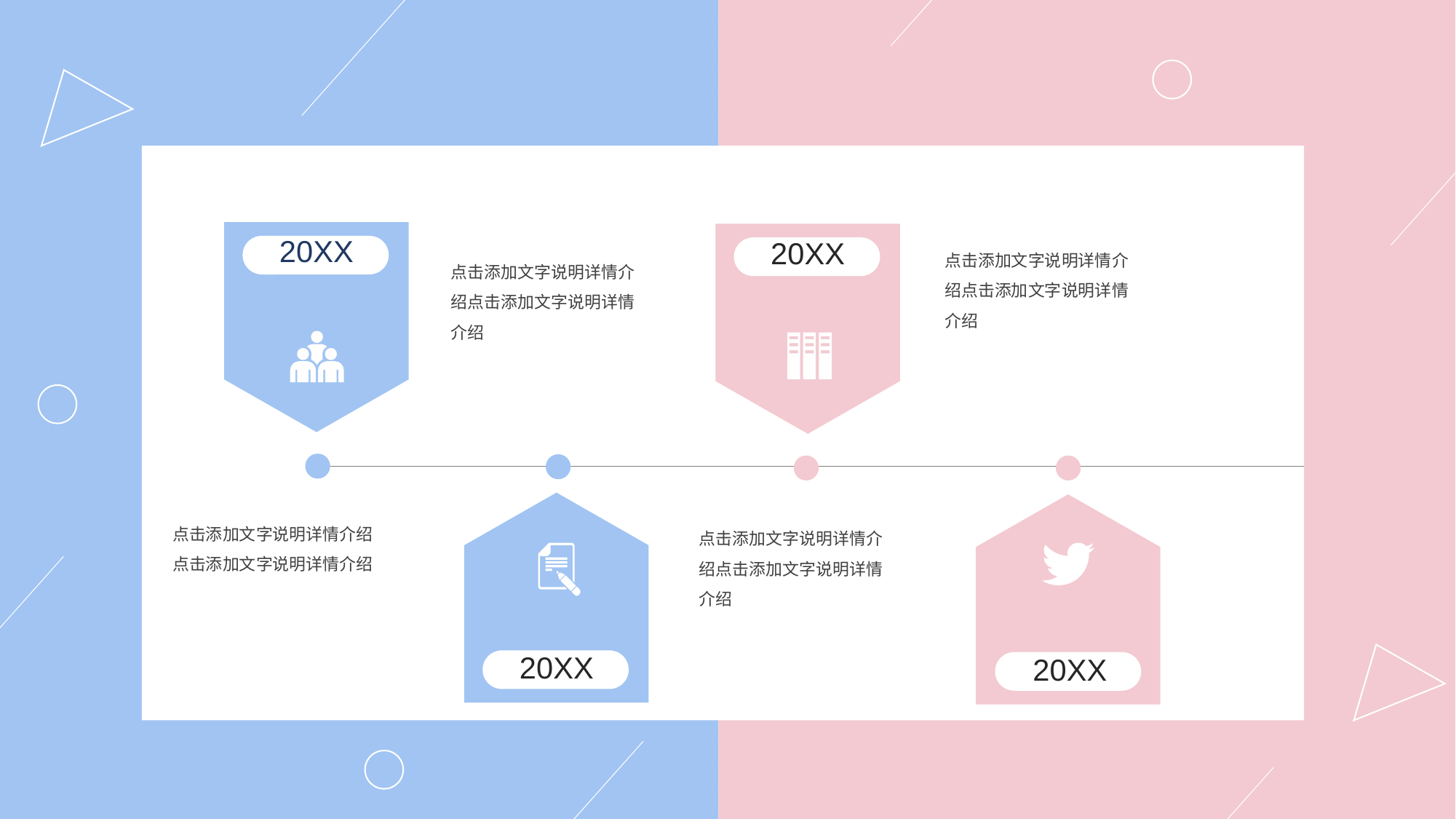

20XX

20XX

点击添加文字说明详情介绍点击添加文字说明详情介绍
点击添加文字说明详情介绍点击添加文字说明详情介绍

20XX

20XX

点击添加文字说明详情介绍点击添加文字说明详情介绍
点击添加文字说明详情介绍点击添加文字说明详情介绍